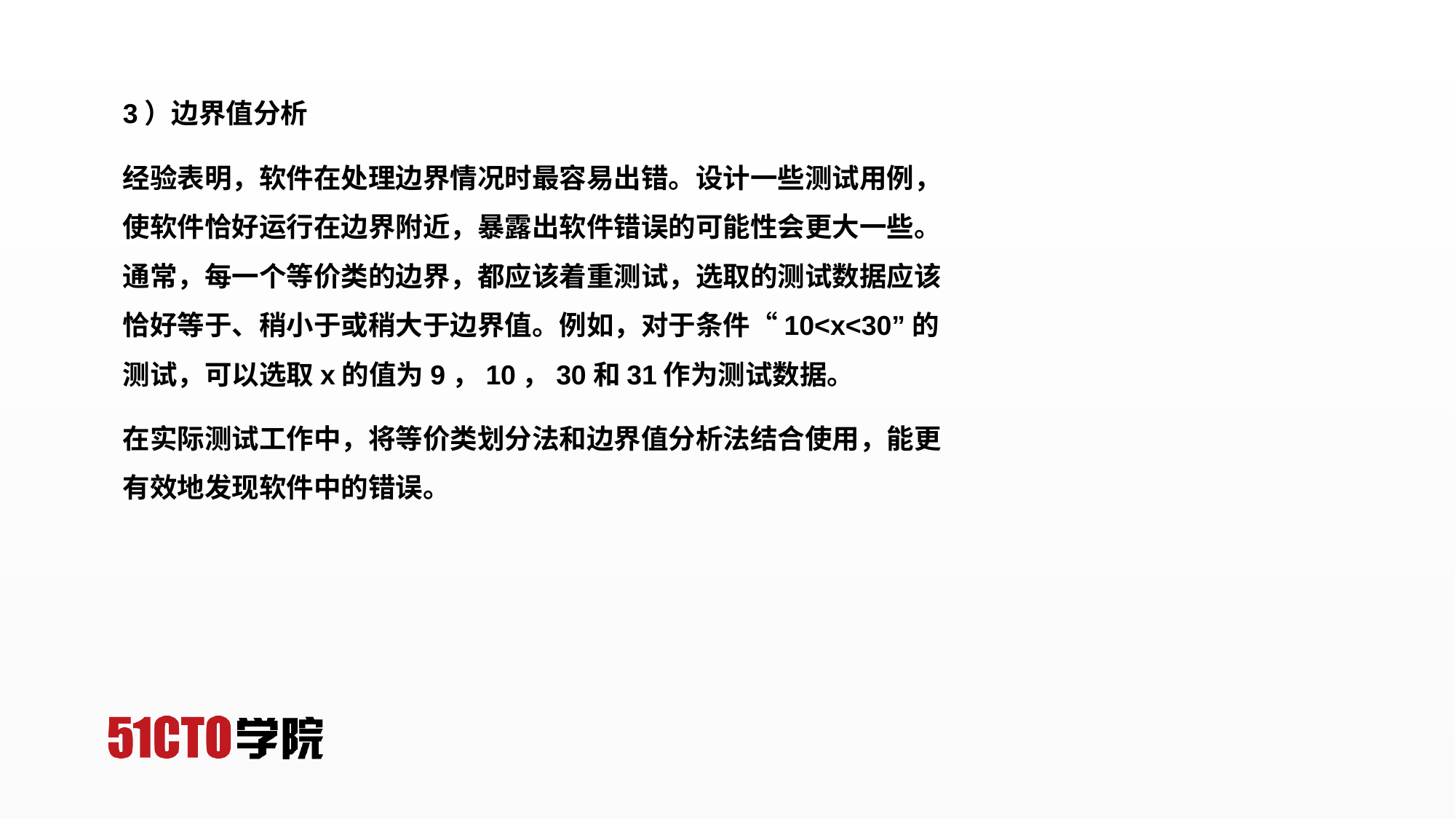

3）边界值分析
经验表明，软件在处理边界情况时最容易出错。设计一些测试用例，使软件恰好运行在边界附近，暴露出软件错误的可能性会更大一些。通常，每一个等价类的边界，都应该着重测试，选取的测试数据应该恰好等于、稍小于或稍大于边界值。例如，对于条件“10<x<30”的测试，可以选取x的值为9，10，30和31作为测试数据。
在实际测试工作中，将等价类划分法和边界值分析法结合使用，能更有效地发现软件中的错误。